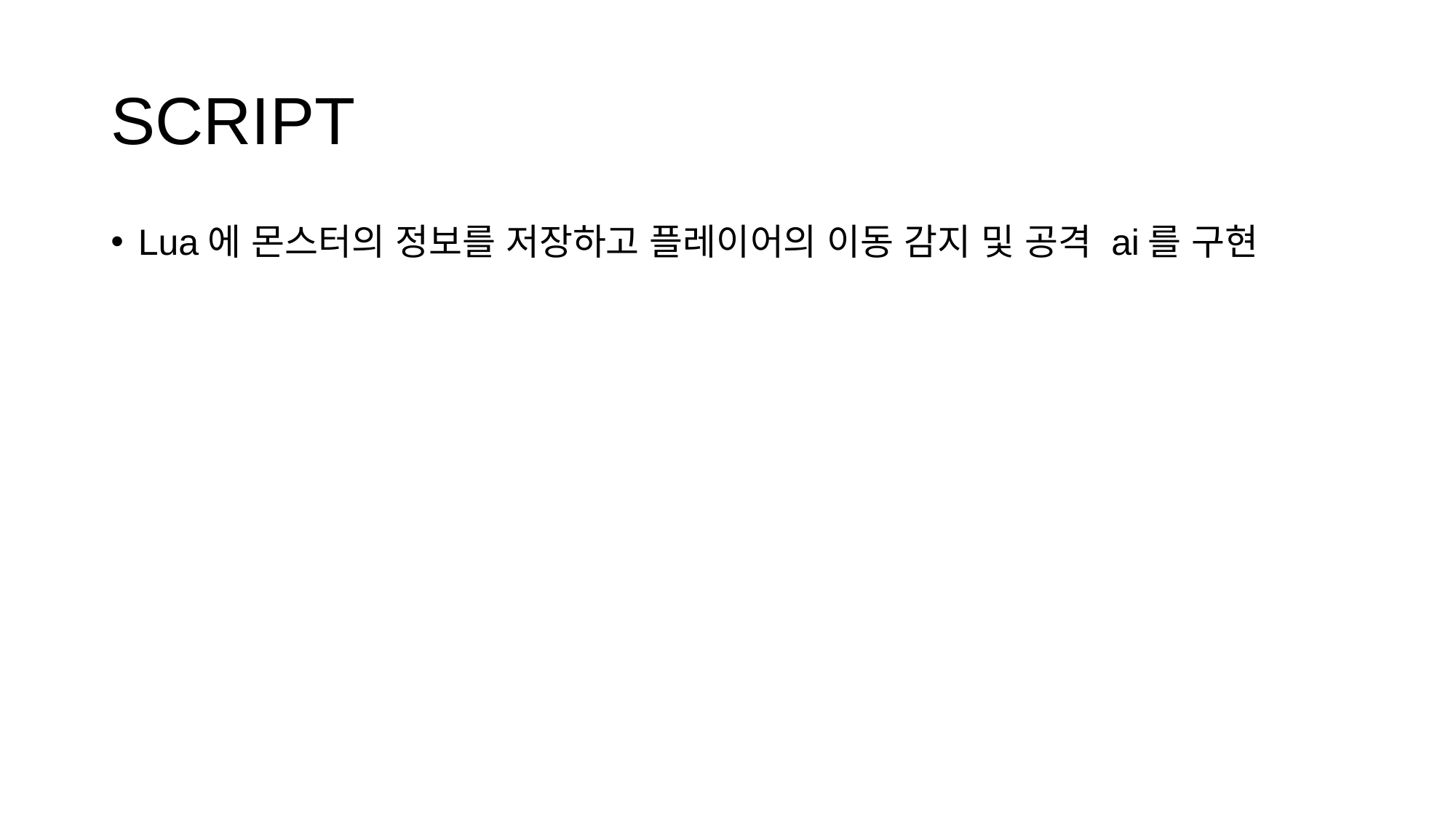

# SCRIPT
Lua에 몬스터의 정보를 저장하고 플레이어의 이동 감지 및 공격 ai를 구현